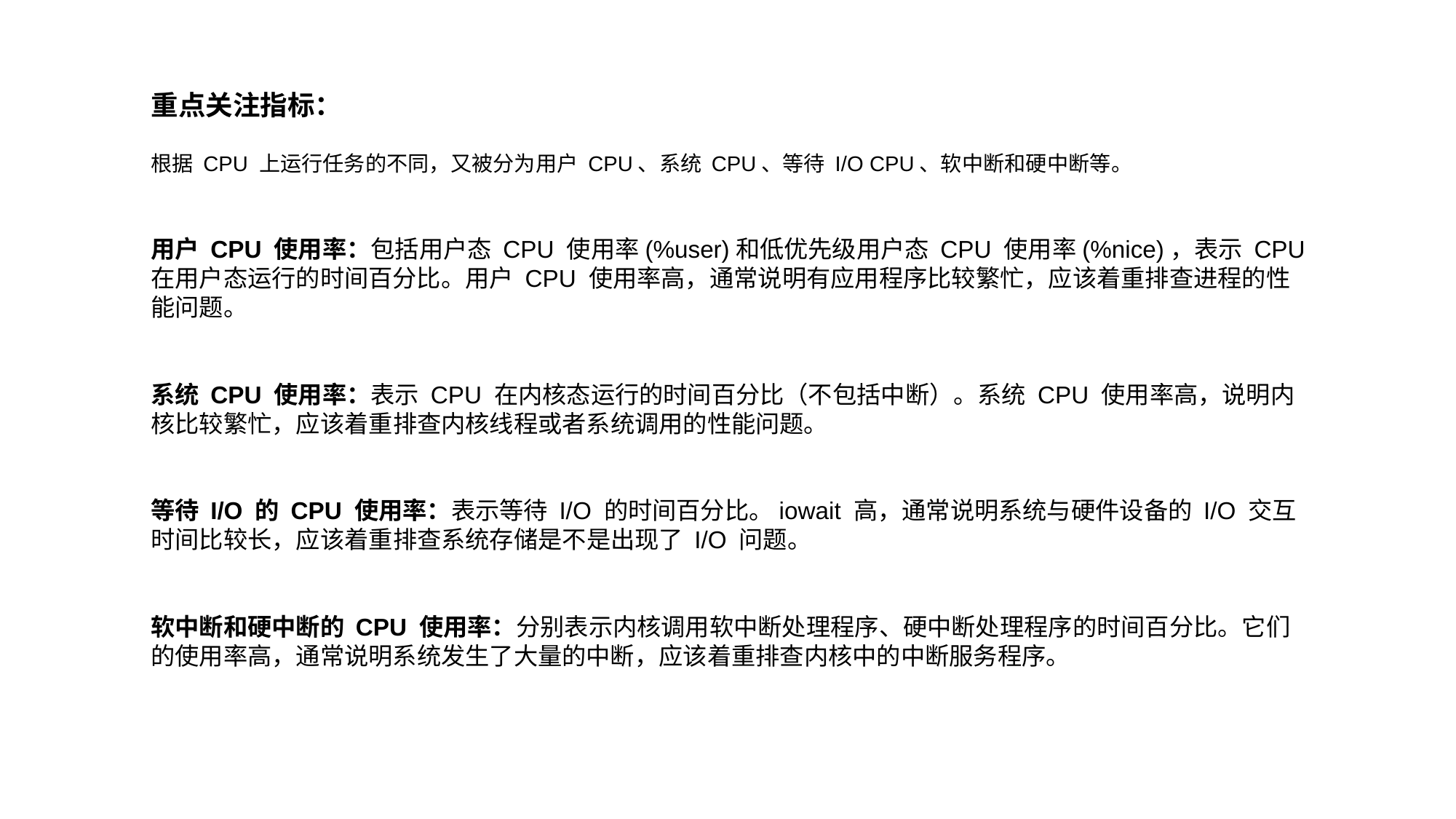

重点关注指标：

根据 CPU 上运行任务的不同，又被分为用户 CPU、系统 CPU、等待 I/O CPU、软中断和硬中断等。

用户 CPU 使用率：包括用户态 CPU 使用率(%user)和低优先级用户态 CPU 使用率(%nice)，表示 CPU 在用户态运行的时间百分比。用户 CPU 使用率高，通常说明有应用程序比较繁忙，应该着重排查进程的性能问题。

系统 CPU 使用率：表示 CPU 在内核态运行的时间百分比（不包括中断）。系统 CPU 使用率高，说明内核比较繁忙，应该着重排查内核线程或者系统调用的性能问题。

等待 I/O 的 CPU 使用率：表示等待 I/O 的时间百分比。iowait 高，通常说明系统与硬件设备的 I/O 交互时间比较长，应该着重排查系统存储是不是出现了 I/O 问题。

软中断和硬中断的 CPU 使用率：分别表示内核调用软中断处理程序、硬中断处理程序的时间百分比。它们的使用率高，通常说明系统发生了大量的中断，应该着重排查内核中的中断服务程序。